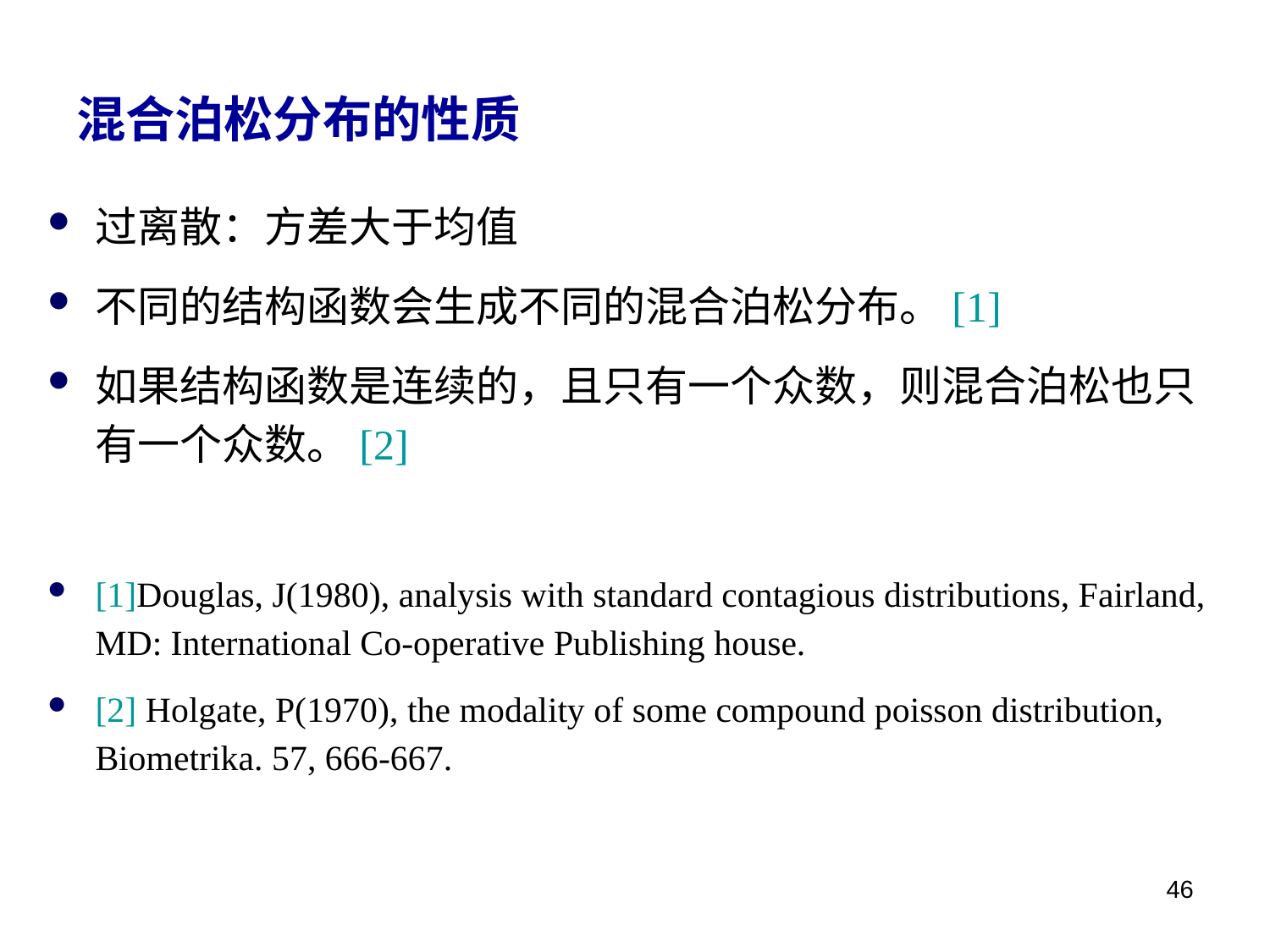

# 混合泊松分布的性质
过离散：方差大于均值
不同的结构函数会生成不同的混合泊松分布。[1]
如果结构函数是连续的，且只有一个众数，则混合泊松也只有一个众数。[2]

[1]Douglas, J(1980), analysis with standard contagious distributions, Fairland, MD: International Co-operative Publishing house.
[2] Holgate, P(1970), the modality of some compound poisson distribution, Biometrika. 57, 666-667.
46